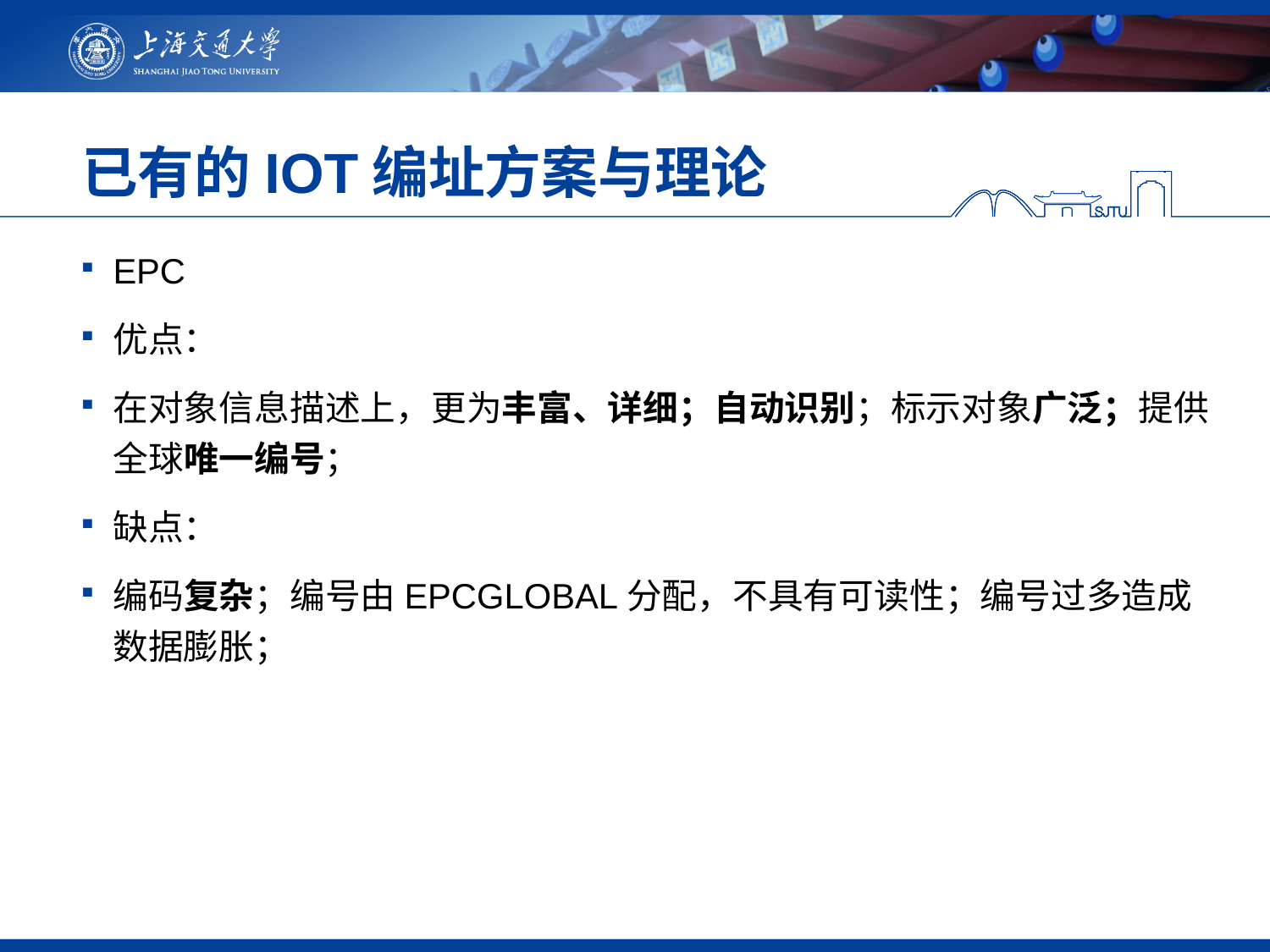

# 已有的IOT编址方案与理论
EPC
优点：
在对象信息描述上，更为丰富、详细；自动识别；标示对象广泛；提供全球唯一编号；
缺点：
编码复杂；编号由EPCGLOBAL分配，不具有可读性；编号过多造成数据膨胀；